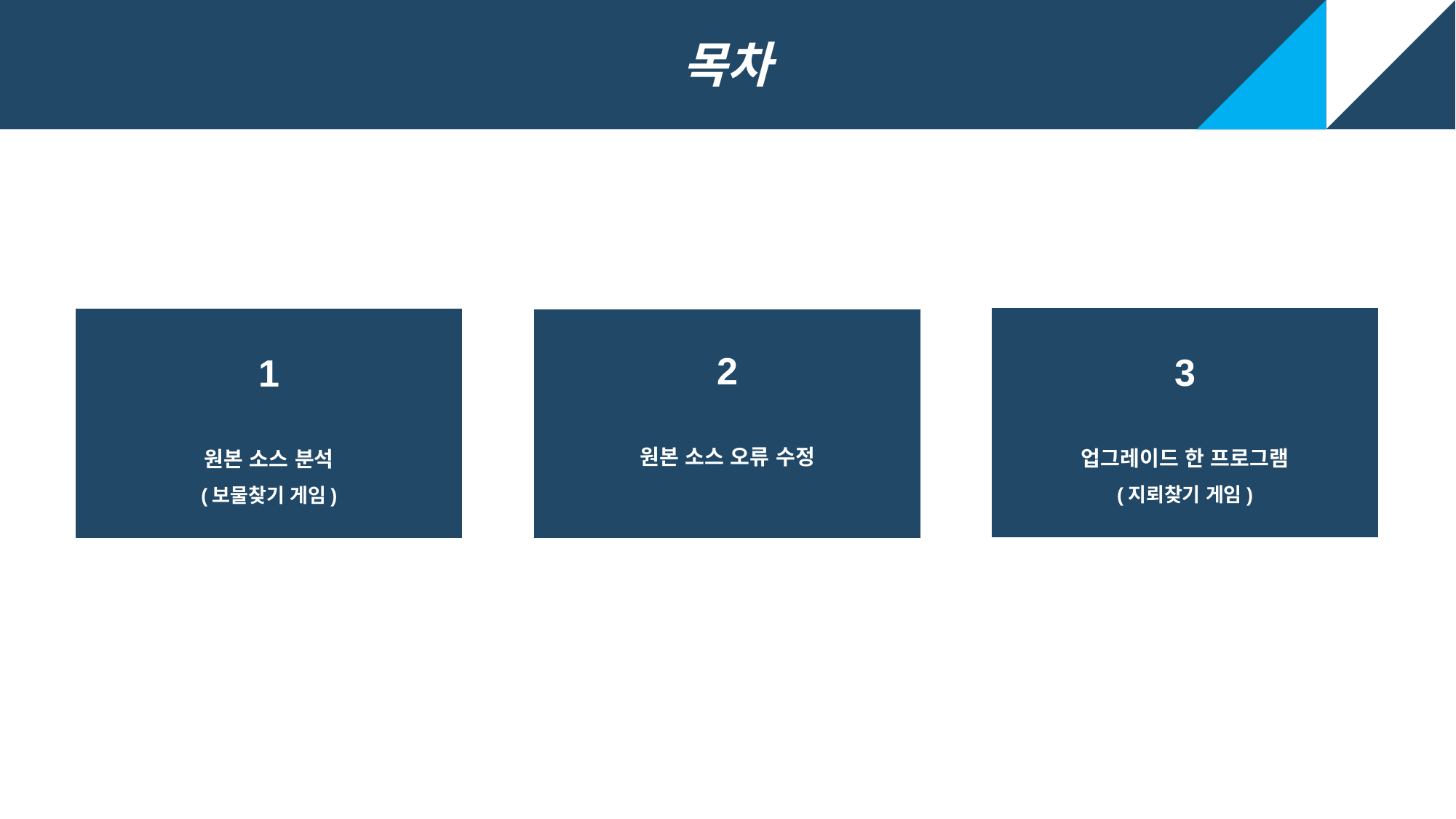

목차

3

업그레이드 한 프로그램
(지뢰찾기 게임)
1

원본 소스 분석
(보물찾기 게임)
2

원본 소스 오류 수정